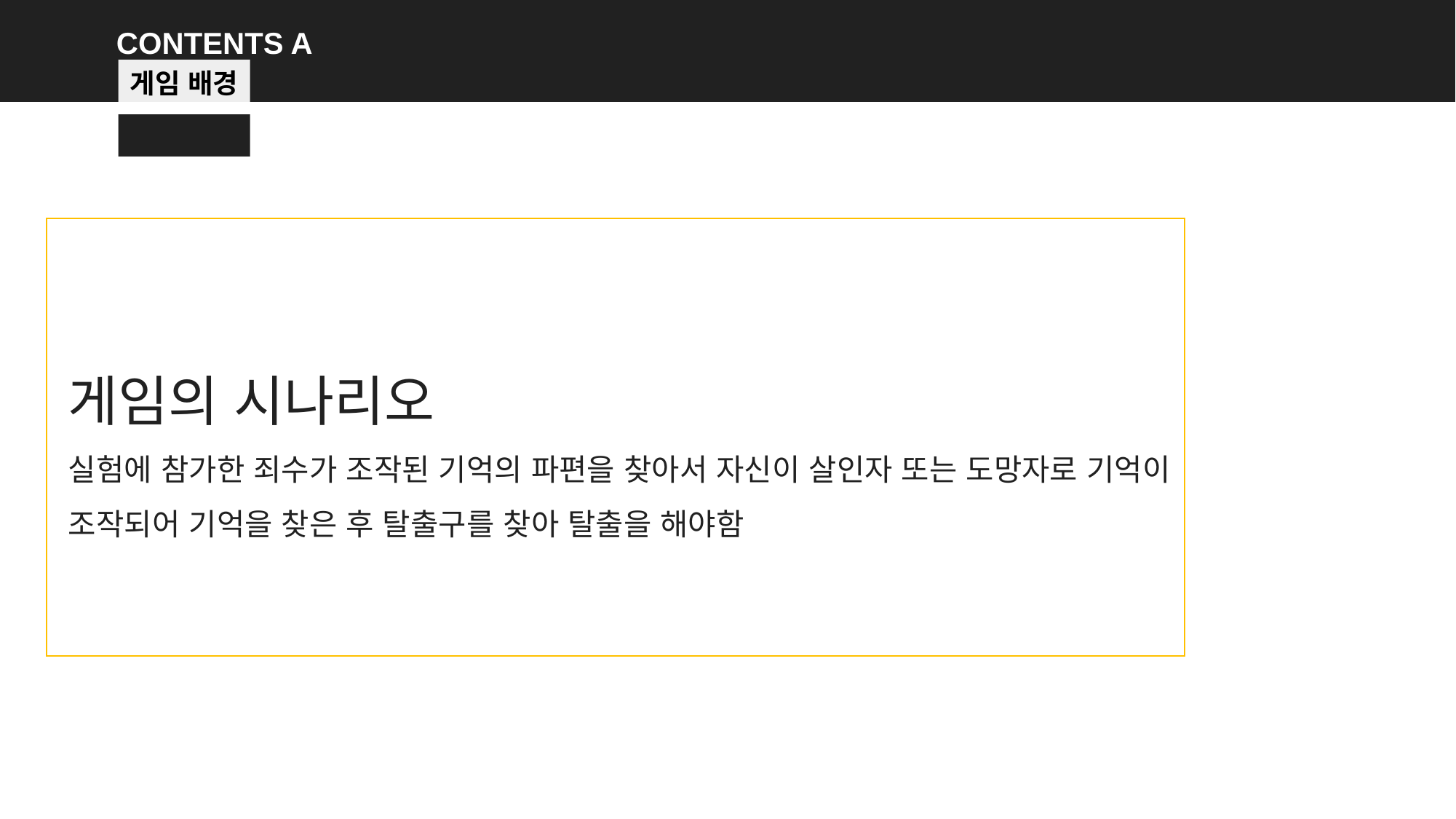

CONTENTS A

게임 배경

게임의 시나리오
실험에 참가한 죄수가 조작된 기억의 파편을 찾아서 자신이 살인자 또는 도망자로 기억이 조작되어 기억을 찾은 후 탈출구를 찾아 탈출을 해야함